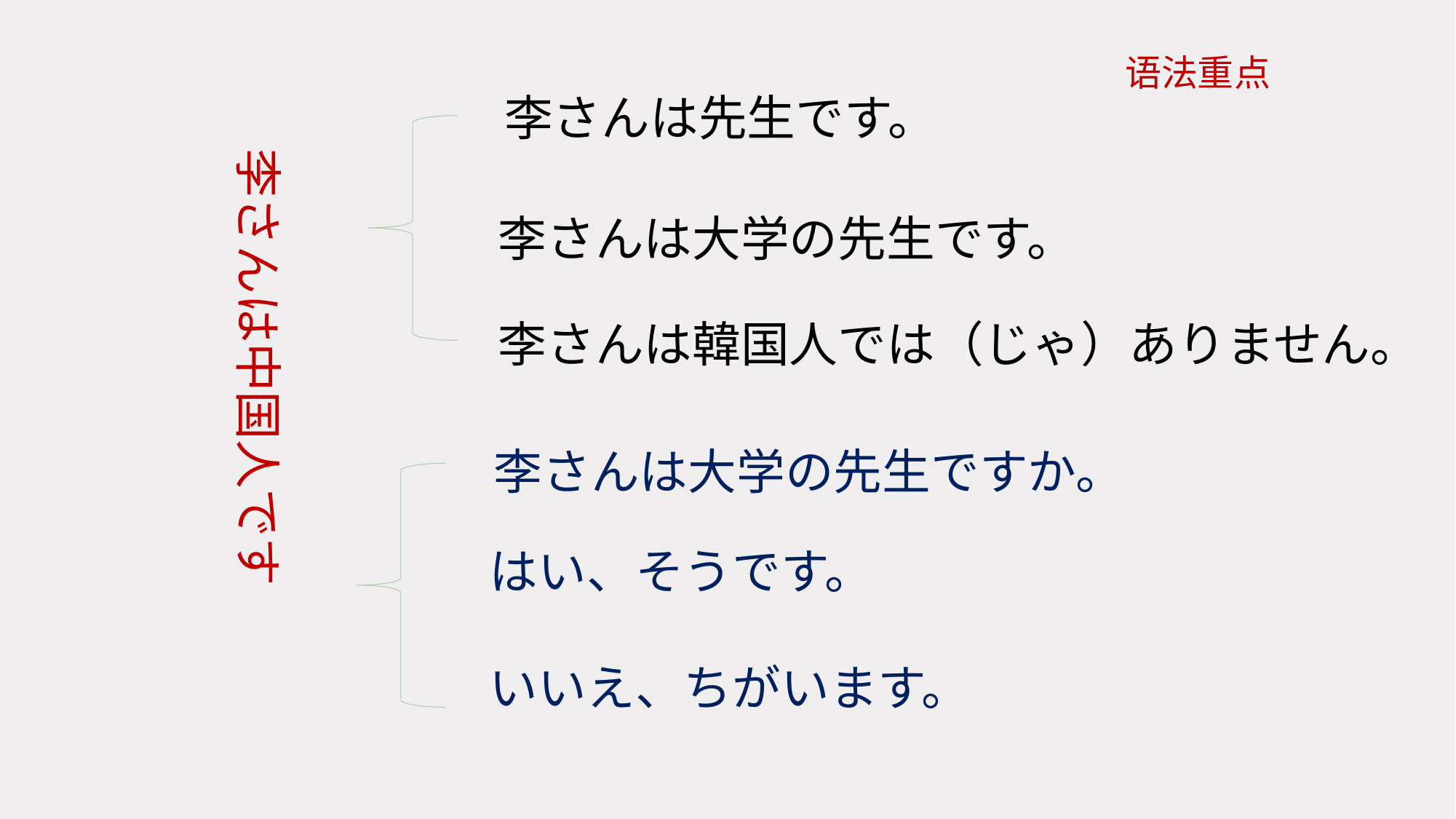

语法重点
李さんは先生です。

李さんは中国人です
李さんは大学の先生です。
李さんは韓国人では（じゃ）ありません。
李さんは大学の先生ですか。

はい、そうです。

いいえ、ちがいます。